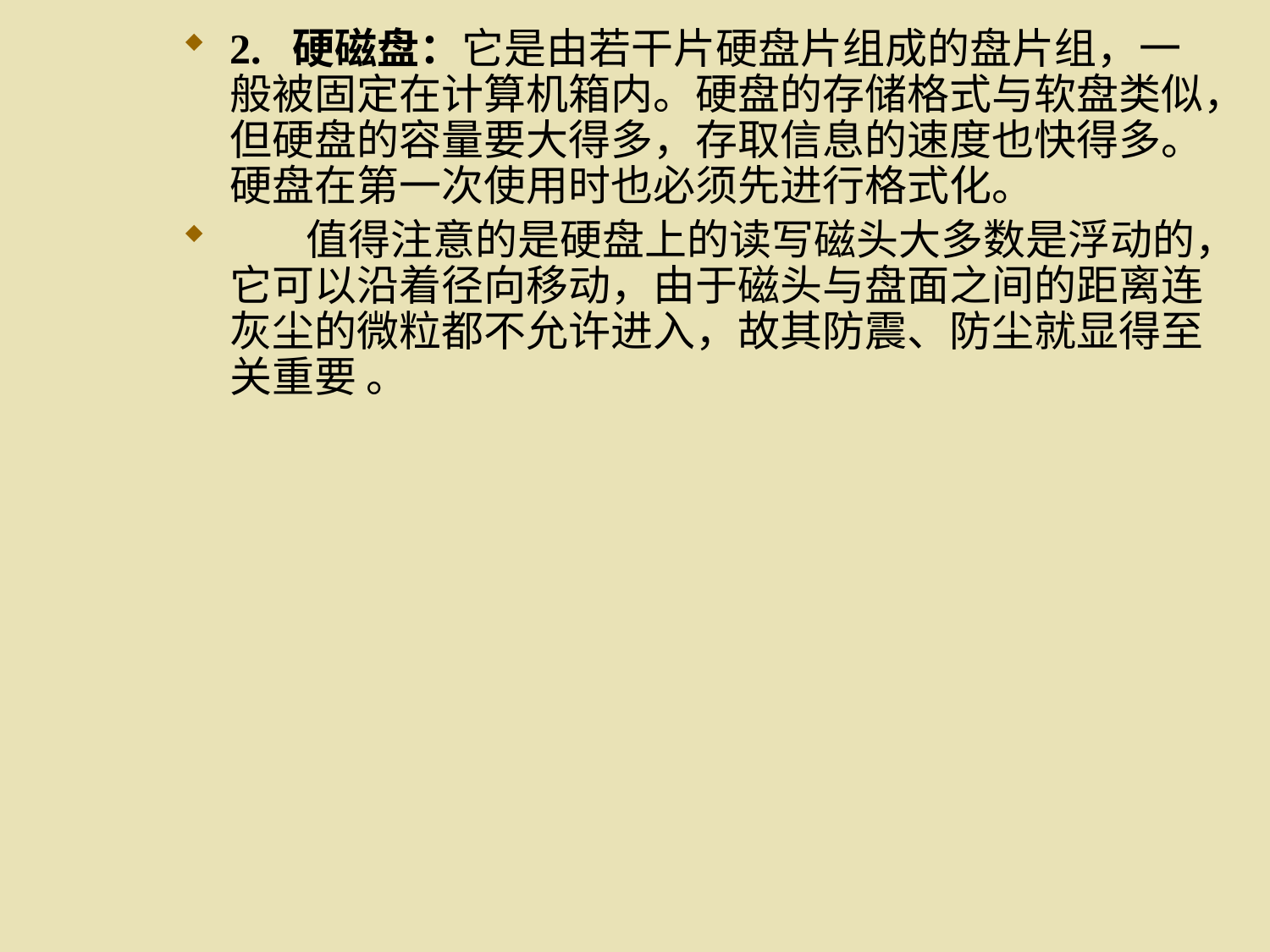

#
2.  硬磁盘：它是由若干片硬盘片组成的盘片组，一般被固定在计算机箱内。硬盘的存储格式与软盘类似，但硬盘的容量要大得多，存取信息的速度也快得多。硬盘在第一次使用时也必须先进行格式化。
       值得注意的是硬盘上的读写磁头大多数是浮动的，它可以沿着径向移动，由于磁头与盘面之间的距离连灰尘的微粒都不允许进入，故其防震、防尘就显得至关重要 。